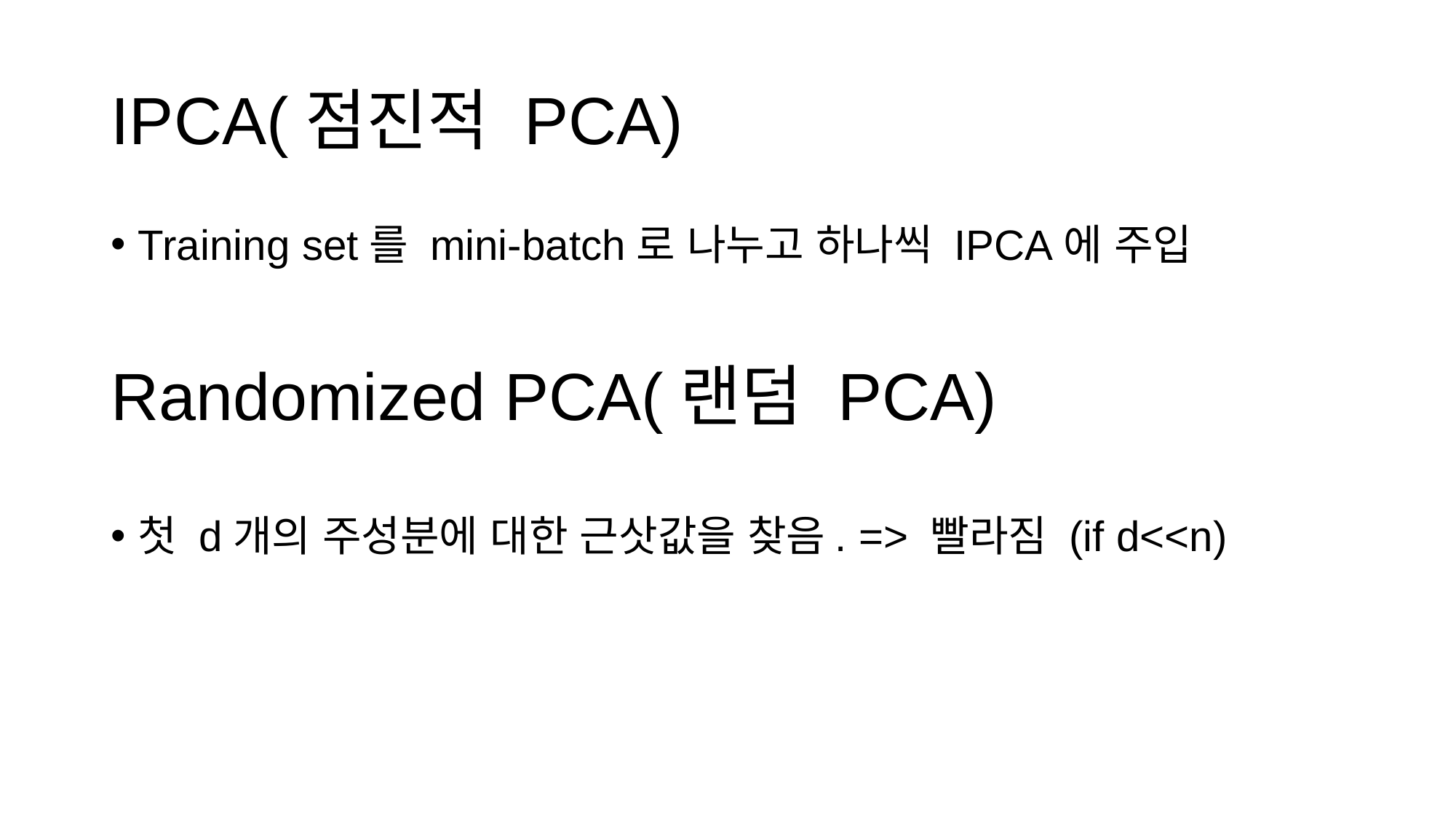

# IPCA(점진적 PCA)
Training set를 mini-batch로 나누고 하나씩 IPCA에 주입
Randomized PCA(랜덤 PCA)
첫 d개의 주성분에 대한 근삿값을 찾음. => 빨라짐 (if d<<n)